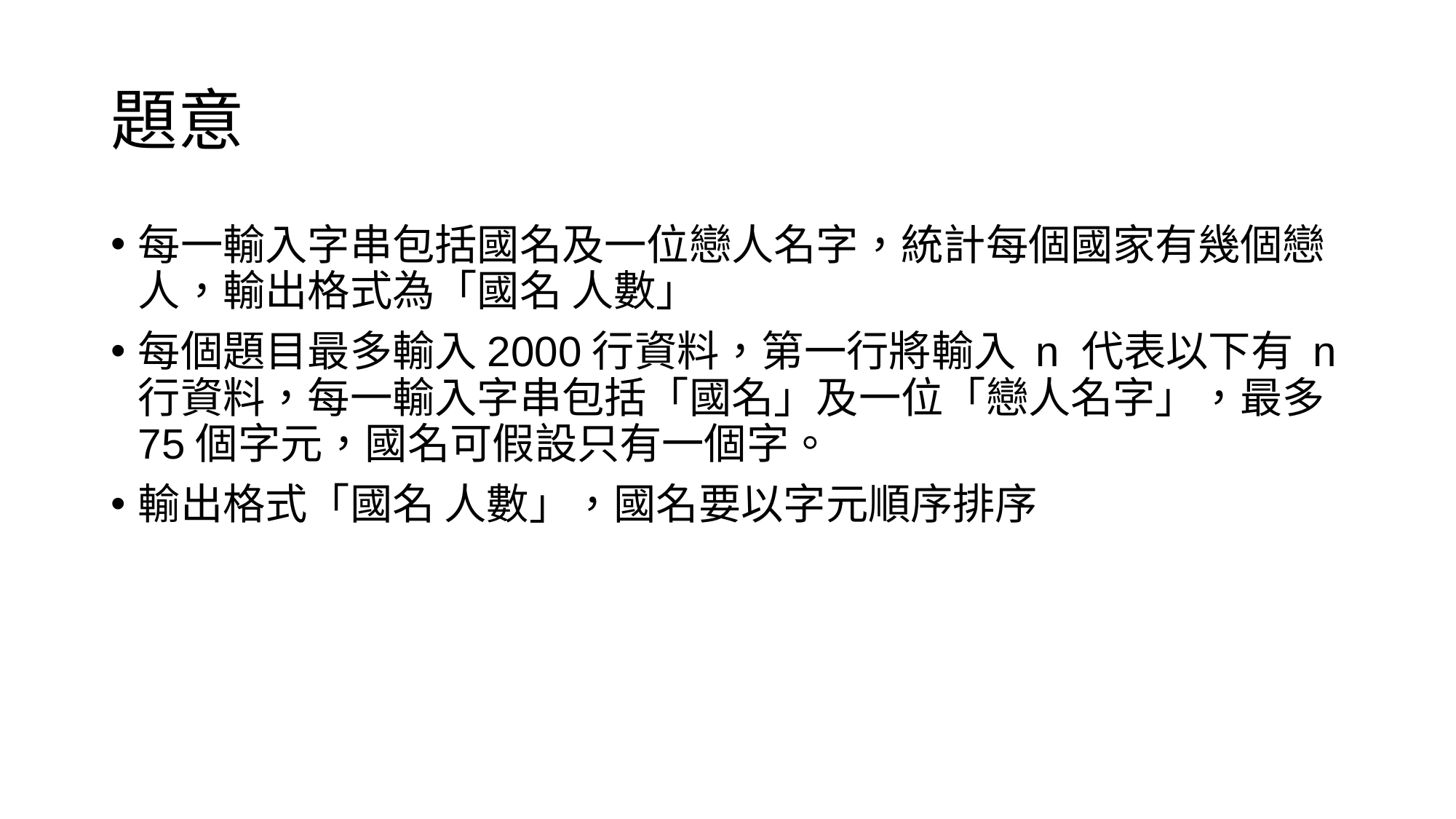

# 題意
每一輸入字串包括國名及一位戀人名字，統計每個國家有幾個戀人，輸出格式為「國名 人數」
每個題目最多輸入2000行資料，第一行將輸入 n 代表以下有 n 行資料，每一輸入字串包括「國名」及一位「戀人名字」，最多75個字元，國名可假設只有一個字。
輸出格式「國名 人數」，國名要以字元順序排序